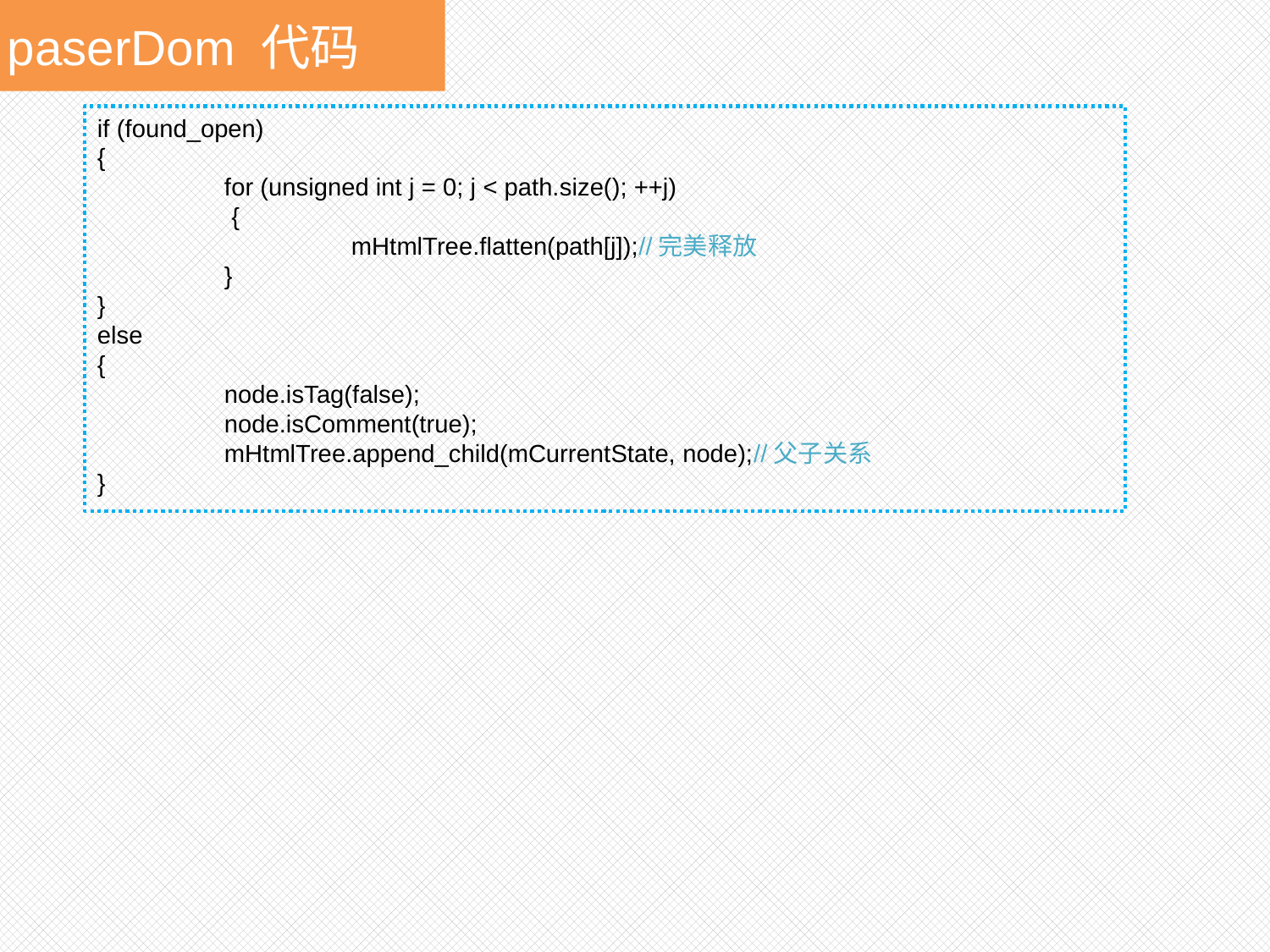

paserDom 代码
if (found_open)
{
	for (unsigned int j = 0; j < path.size(); ++j)
	 {
		mHtmlTree.flatten(path[j]);//完美释放
	}
}
else
{
	node.isTag(false);
	node.isComment(true);
	mHtmlTree.append_child(mCurrentState, node);//父子关系
}